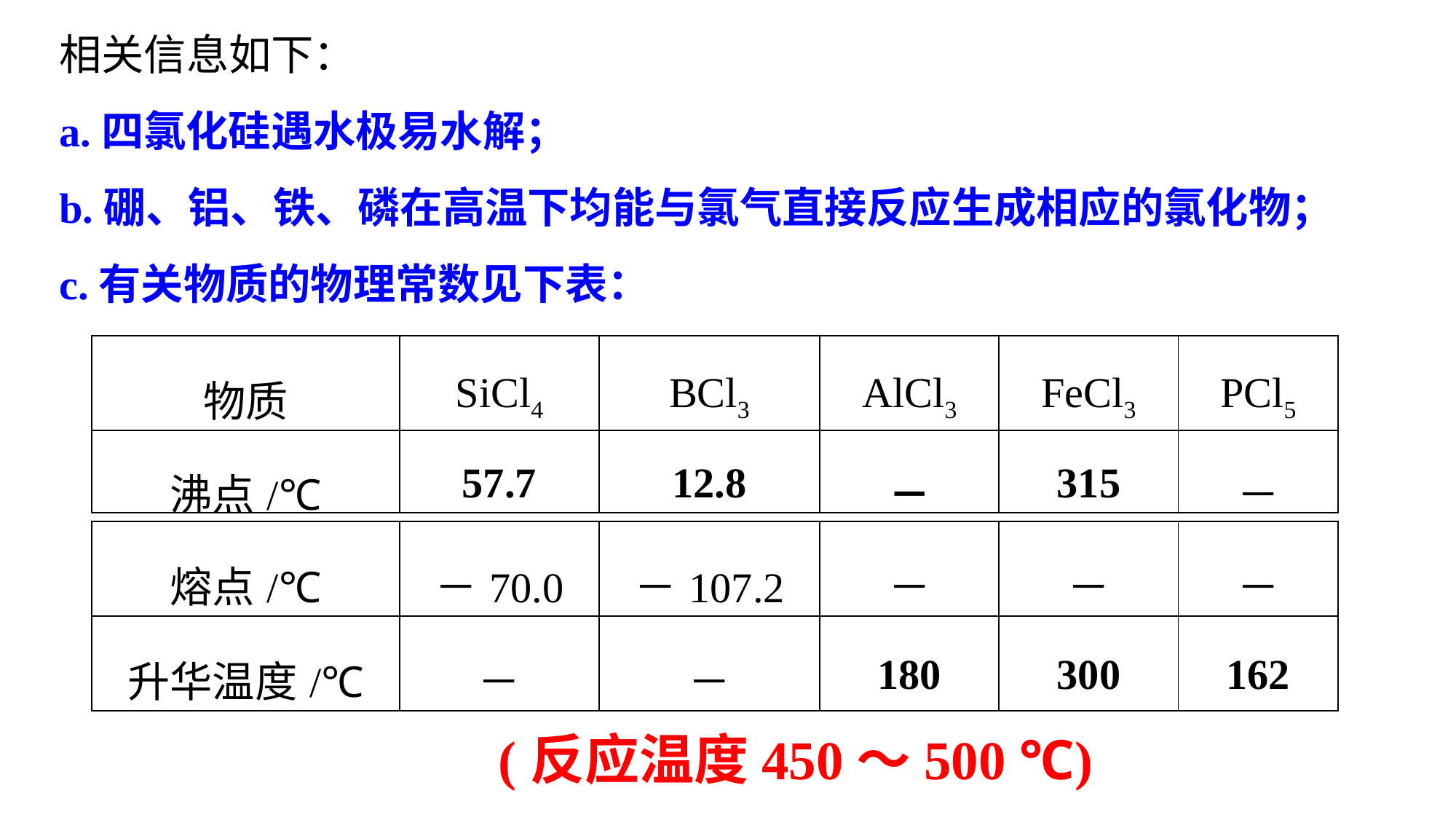

相关信息如下：
a.四氯化硅遇水极易水解；
b.硼、铝、铁、磷在高温下均能与氯气直接反应生成相应的氯化物；
c.有关物质的物理常数见下表：
| 物质 | SiCl4 | BCl3 | AlCl3 | FeCl3 | PCl5 |
| --- | --- | --- | --- | --- | --- |
| 沸点/℃ | 57.7 | 12.8 | － | 315 | － |
| 熔点/℃ | －70.0 | －107.2 | － | － | － |
| --- | --- | --- | --- | --- | --- |
| 升华温度/℃ | － | － | 180 | 300 | 162 |
(反应温度450～500 ℃)